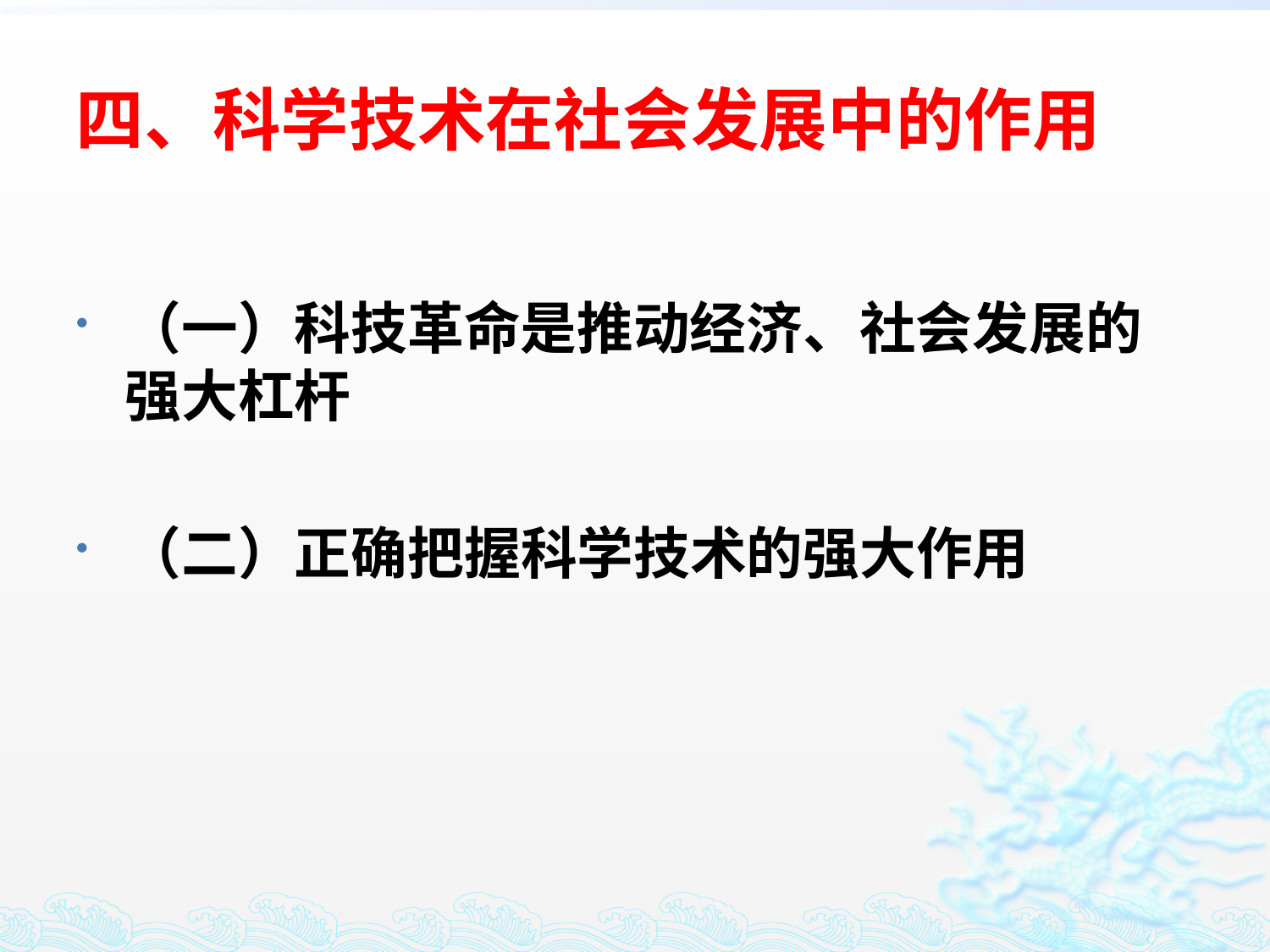

# 四、科学技术在社会发展中的作用
（一）科技革命是推动经济、社会发展的强大杠杆

（二）正确把握科学技术的强大作用